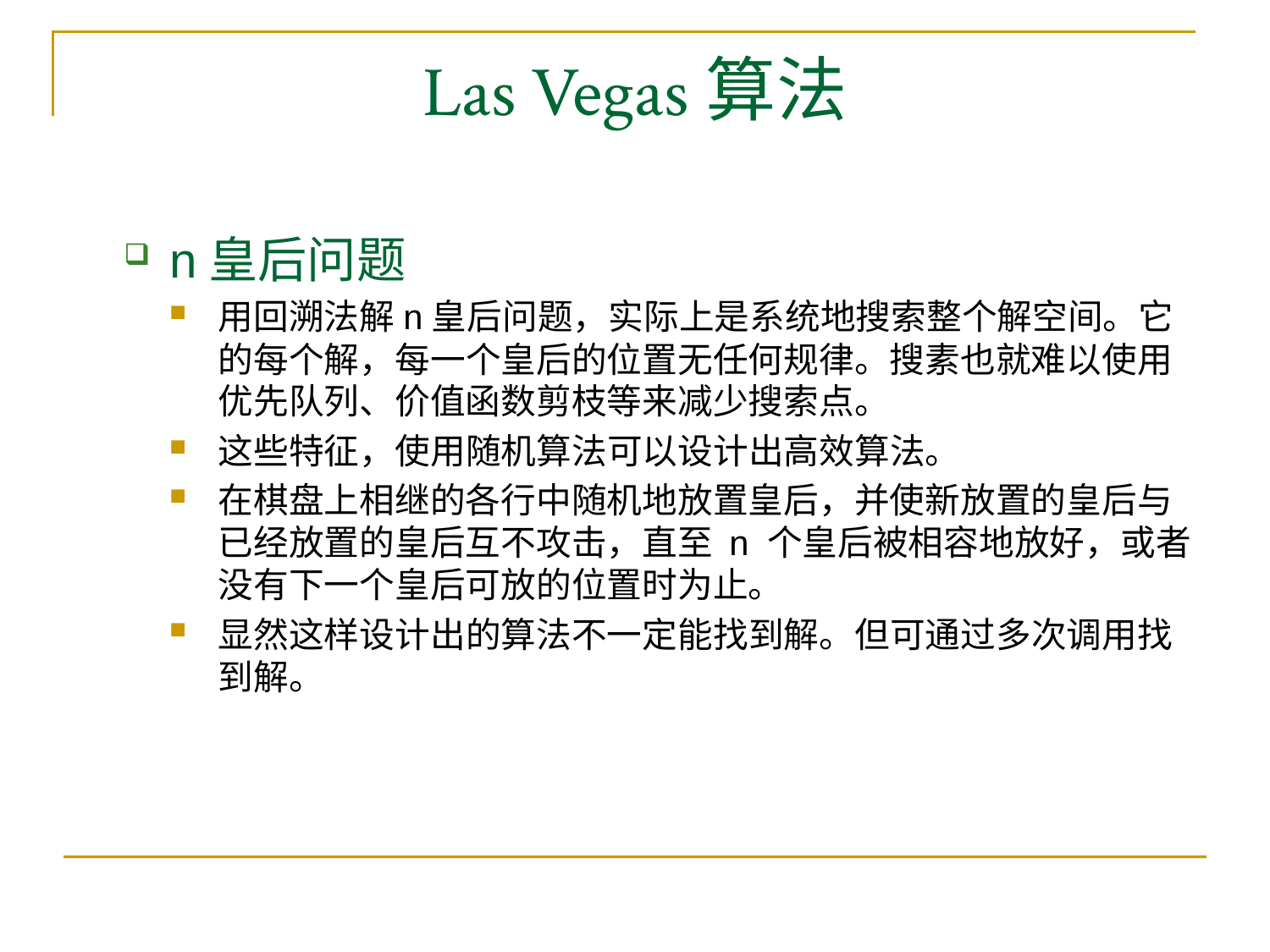

# Las Vegas算法
n皇后问题
用回溯法解n皇后问题，实际上是系统地搜索整个解空间。它的每个解，每一个皇后的位置无任何规律。搜素也就难以使用优先队列、价值函数剪枝等来减少搜索点。
这些特征，使用随机算法可以设计出高效算法。
在棋盘上相继的各行中随机地放置皇后，并使新放置的皇后与已经放置的皇后互不攻击，直至 n 个皇后被相容地放好，或者没有下一个皇后可放的位置时为止。
显然这样设计出的算法不一定能找到解。但可通过多次调用找到解。